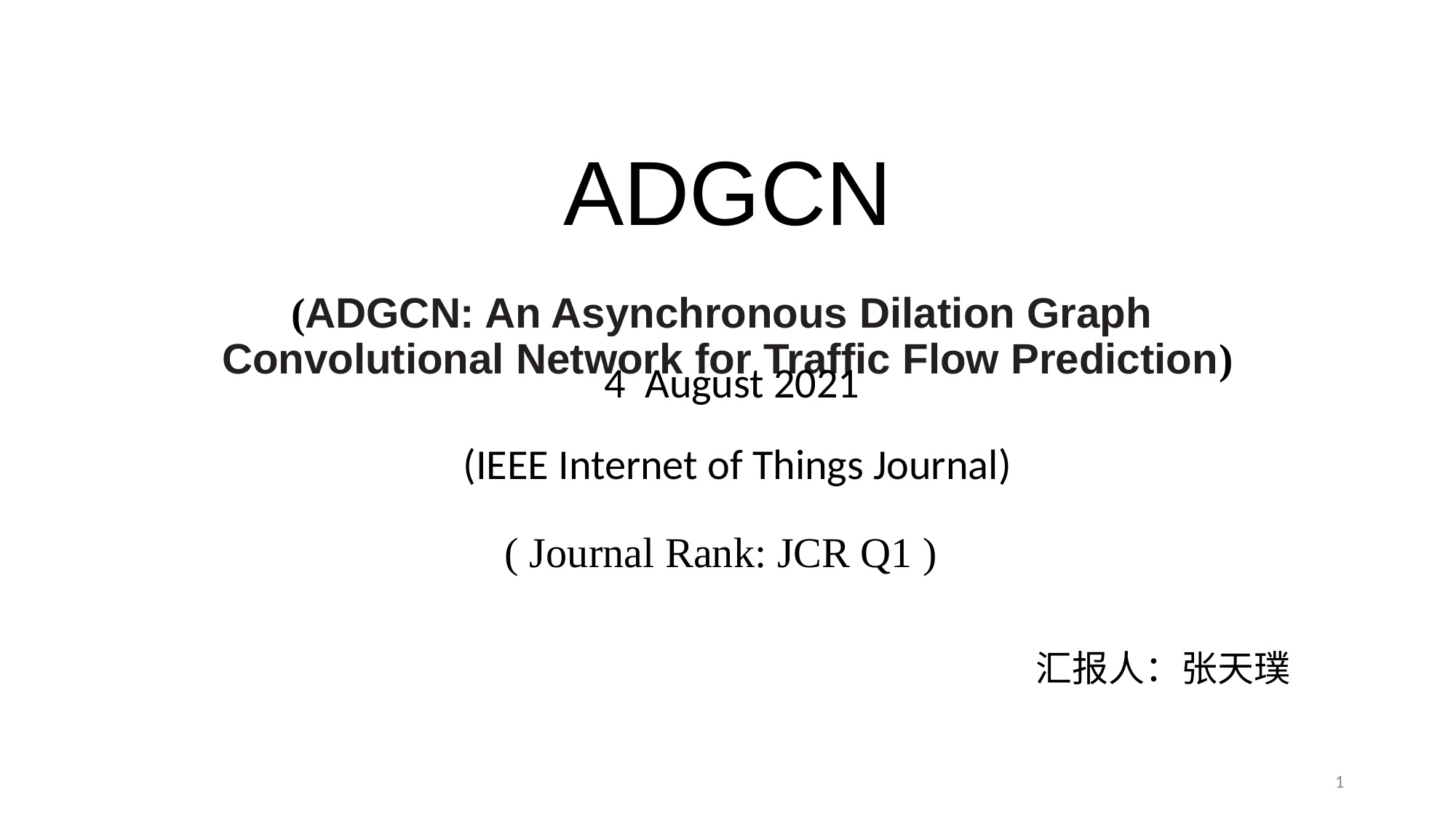

# ADGCN (ADGCN: An Asynchronous Dilation Graph Convolutional Network for Traffic Flow Prediction)
4  August 2021
(IEEE Internet of Things Journal)

( Journal Rank: JCR Q1 )
汇报人：张天璞
1